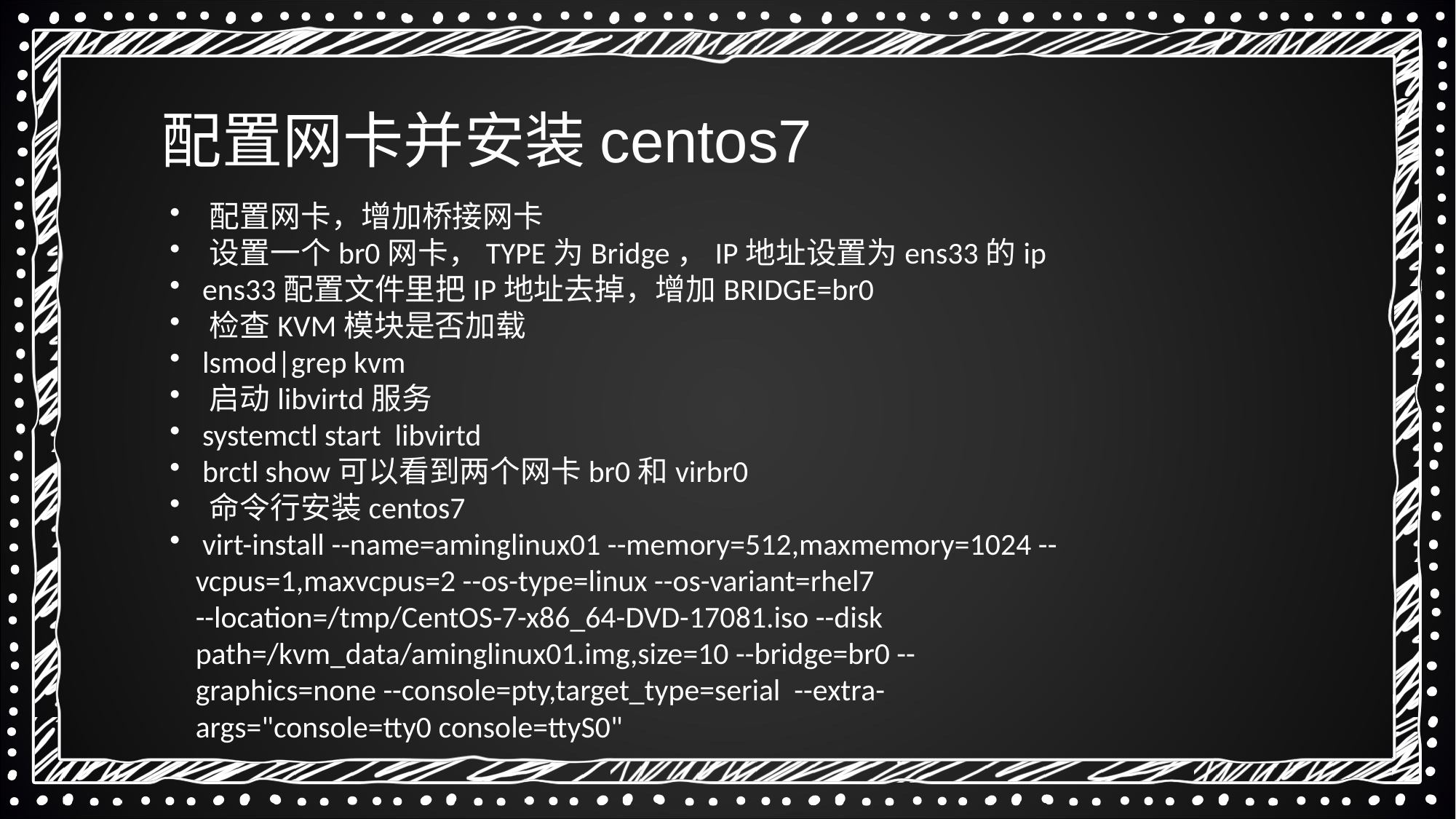

配置网卡并安装centos7
 配置网卡，增加桥接网卡
 设置一个br0网卡，TYPE为Bridge，IP地址设置为ens33的ip
 ens33配置文件里把IP地址去掉，增加BRIDGE=br0
 检查KVM模块是否加载
 lsmod|grep kvm
 启动libvirtd服务
 systemctl start  libvirtd
 brctl show可以看到两个网卡br0和virbr0
 命令行安装centos7
 virt-install --name=aminglinux01 --memory=512,maxmemory=1024 --vcpus=1,maxvcpus=2 --os-type=linux --os-variant=rhel7 --location=/tmp/CentOS-7-x86_64-DVD-17081.iso --disk path=/kvm_data/aminglinux01.img,size=10 --bridge=br0 --graphics=none --console=pty,target_type=serial  --extra-args="console=tty0 console=ttyS0"